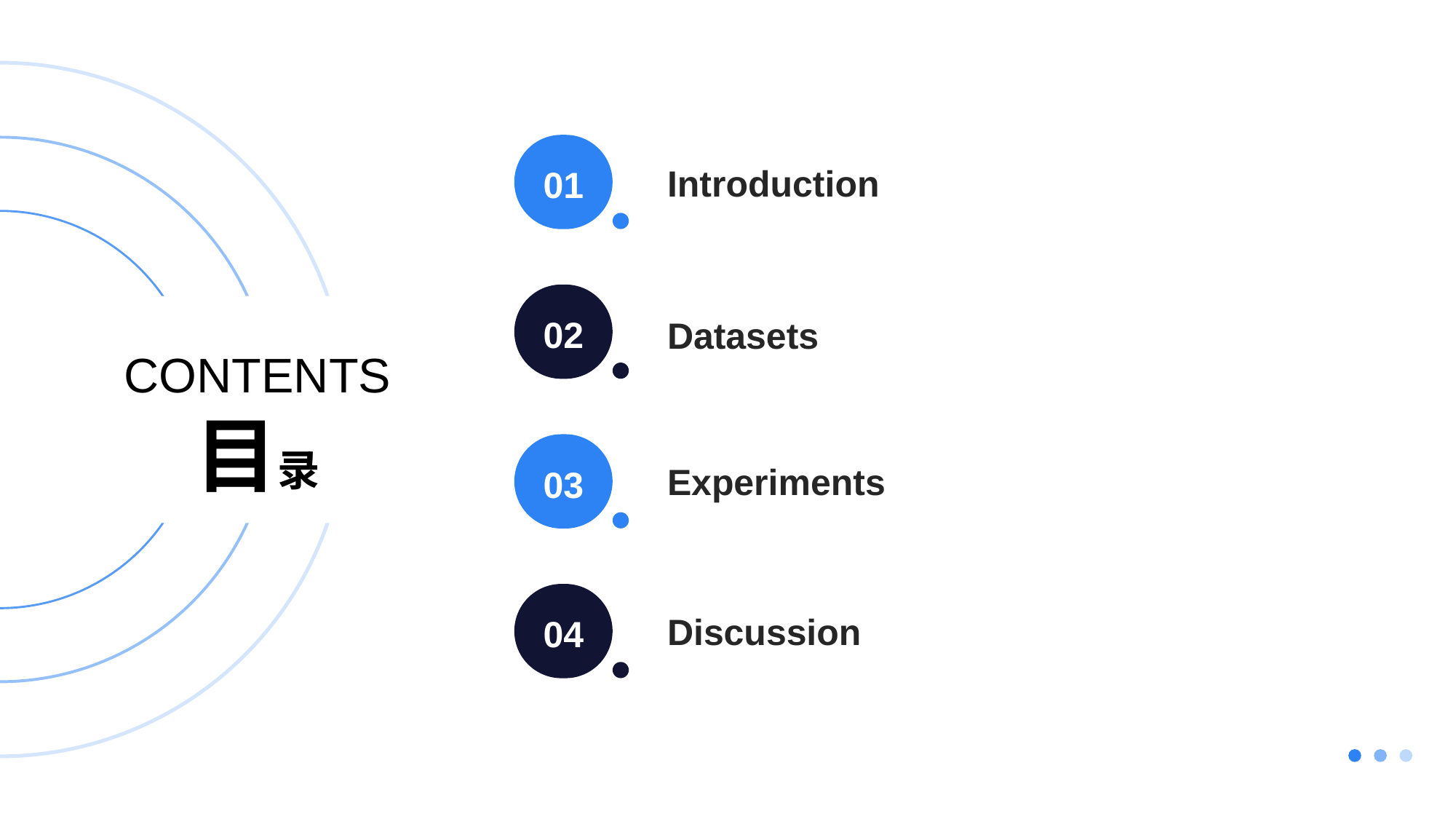

行业PPT模板http://www.1ppt.com/hangye/

01

Introduction

02

Datasets
CONTENTS

目录
03
Experiments

04
Discussion